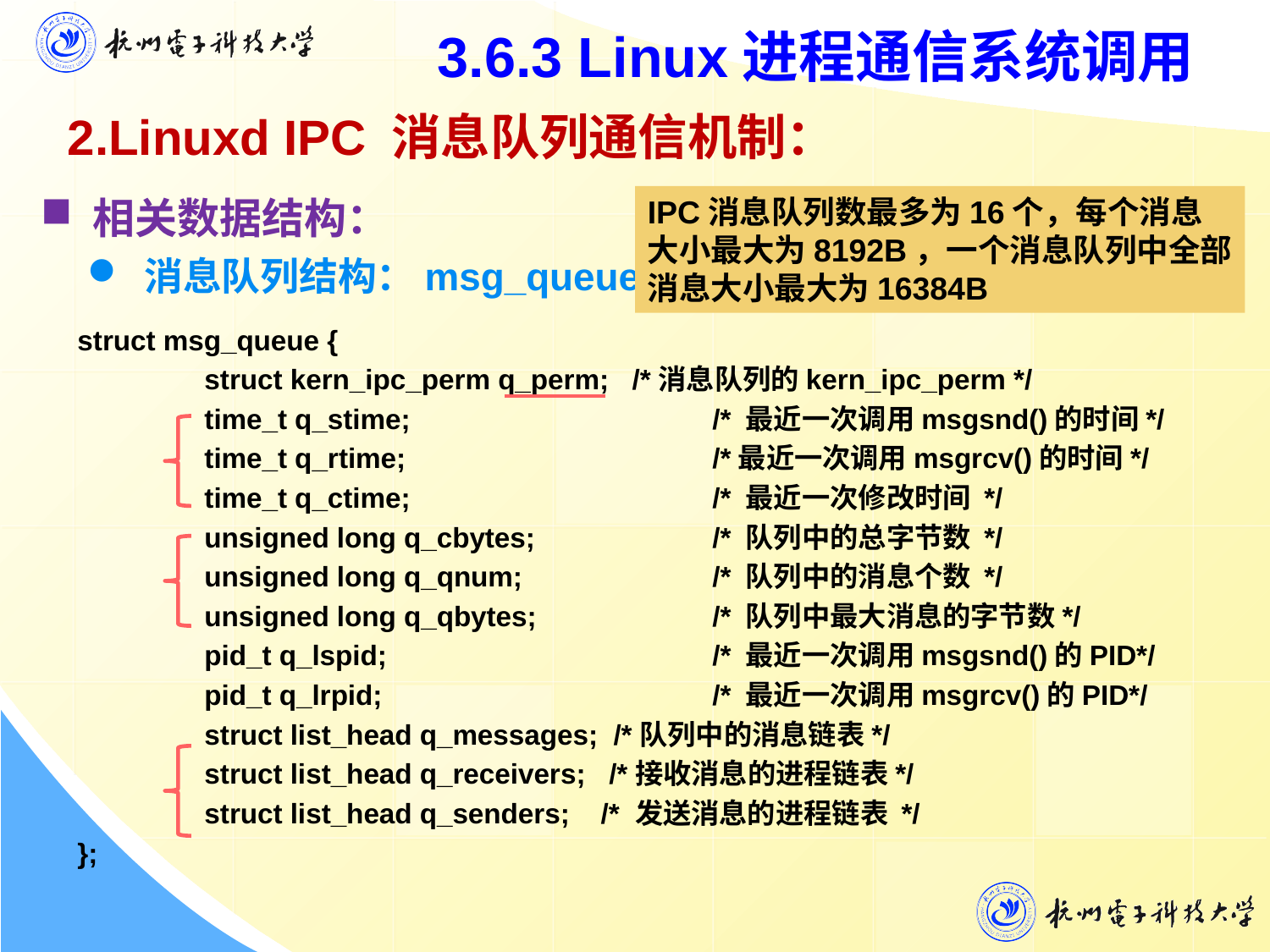

3.6.3 Linux进程通信系统调用
2.Linuxd IPC 消息队列通信机制：
 相关数据结构：
IPC消息队列数最多为16个，每个消息大小最大为8192B，一个消息队列中全部消息大小最大为16384B
 消息队列结构：msg_queue
struct msg_queue {
	struct kern_ipc_perm q_perm;   /*消息队列的kern_ipc_perm */
	time_t q_stime;			/* 最近一次调用msgsnd()的时间*/
	time_t q_rtime;			/*最近一次调用msgrcv()的时间*/
	time_t q_ctime;			/* 最近一次修改时间 */
	unsigned long q_cbytes;		/* 队列中的总字节数 */
	unsigned long q_qnum;		/* 队列中的消息个数 */
	unsigned long q_qbytes;		/* 队列中最大消息的字节数*/
	pid_t q_lspid;			/* 最近一次调用msgsnd()的PID*/
	pid_t q_lrpid;			/* 最近一次调用msgrcv()的PID*/
	struct list_head q_messages;  /*队列中的消息链表*/
	struct list_head q_receivers;   /*接收消息的进程链表*/
	struct list_head q_senders;    /* 发送消息的进程链表 */
};